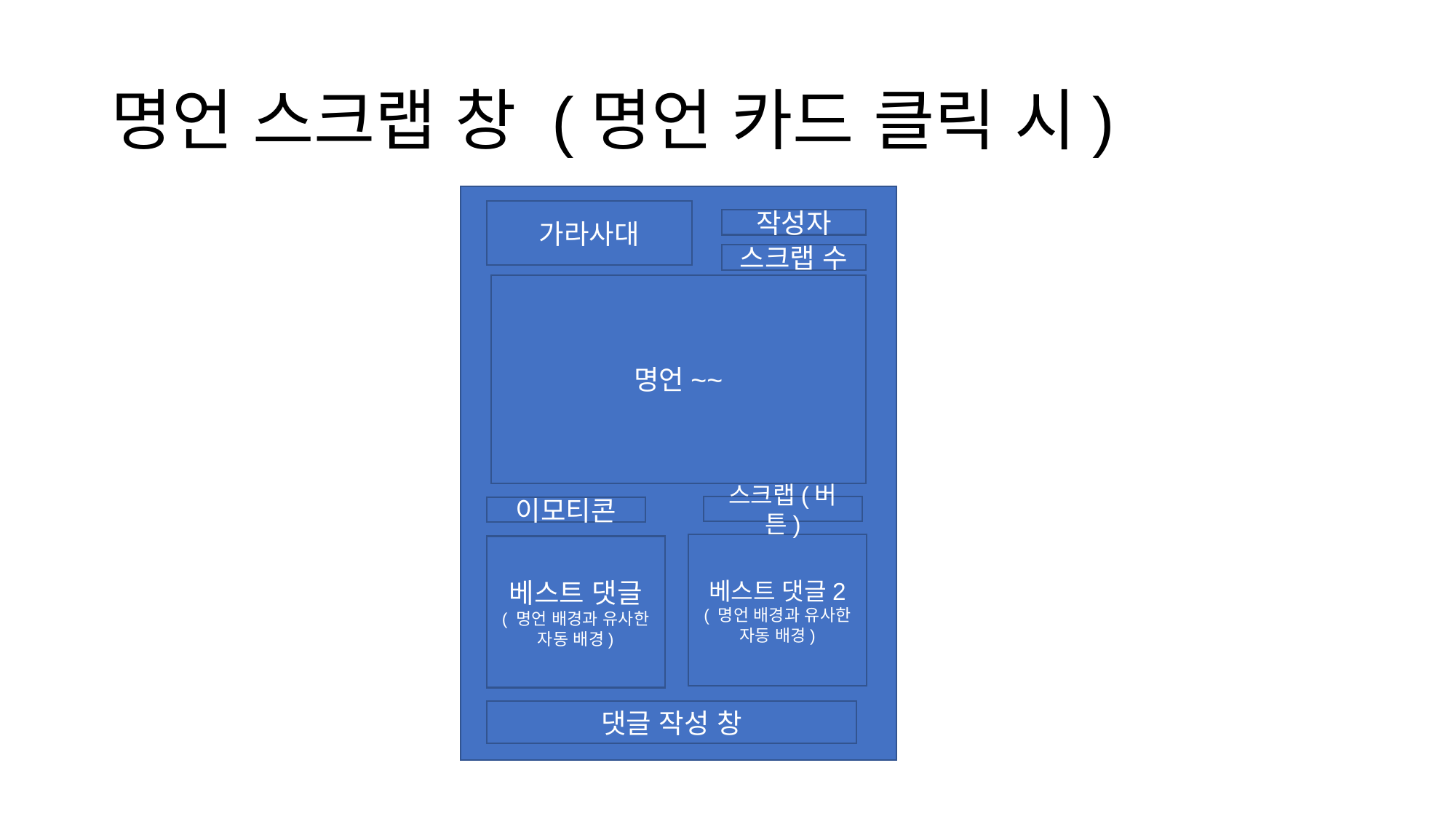

# 명언 스크랩 창 (명언 카드 클릭 시)

가라사대
작성자
스크랩 수
명언~~
스크랩(버튼)
이모티콘
베스트 댓글2
( 명언 배경과 유사한 자동 배경)
베스트 댓글
( 명언 배경과 유사한 자동 배경)
댓글 작성 창